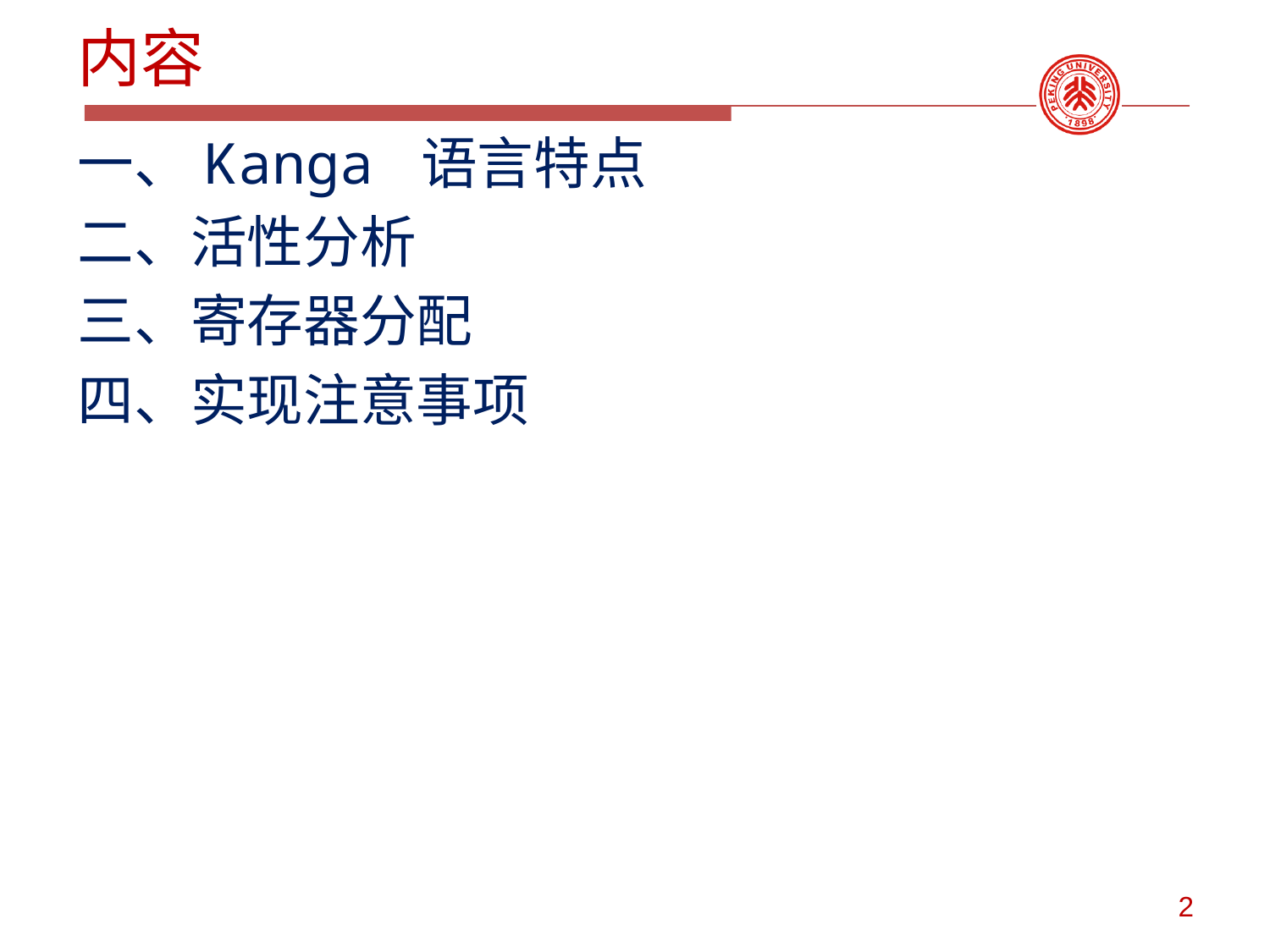

# 内容
一、Kanga 语言特点
二、活性分析
三、寄存器分配
四、实现注意事项
2